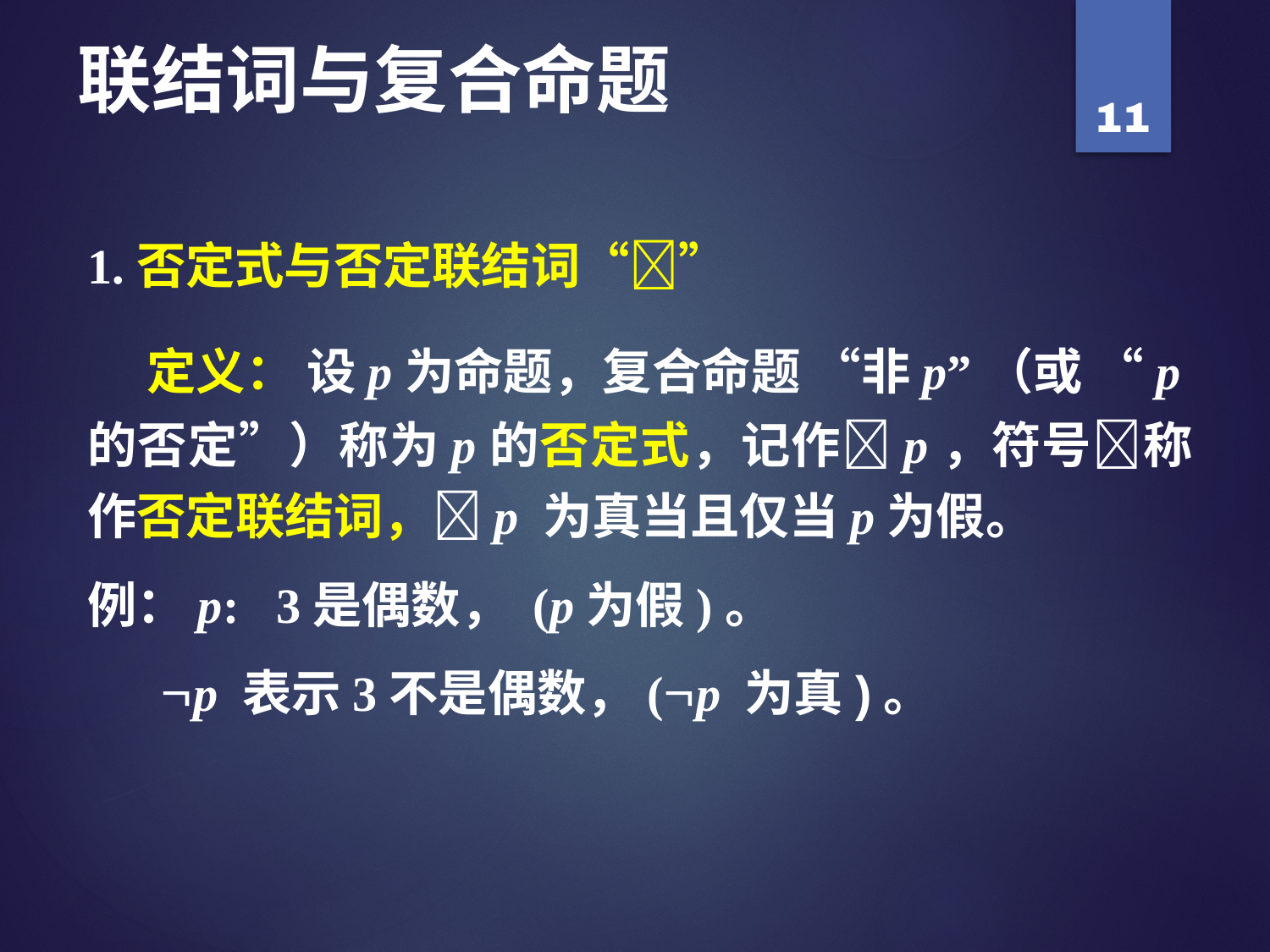

# 联结词与复合命题
11
1.否定式与否定联结词“¬”
   定义： 设p为命题，复合命题 “非p”（或 “p的否定”）称为p的否定式，记作¬p，符号¬称作否定联结词，¬p 为真当且仅当p为假。
例：p:   3是偶数， (p为假)。
      ¬p 表示3不是偶数，(¬p 为真)。